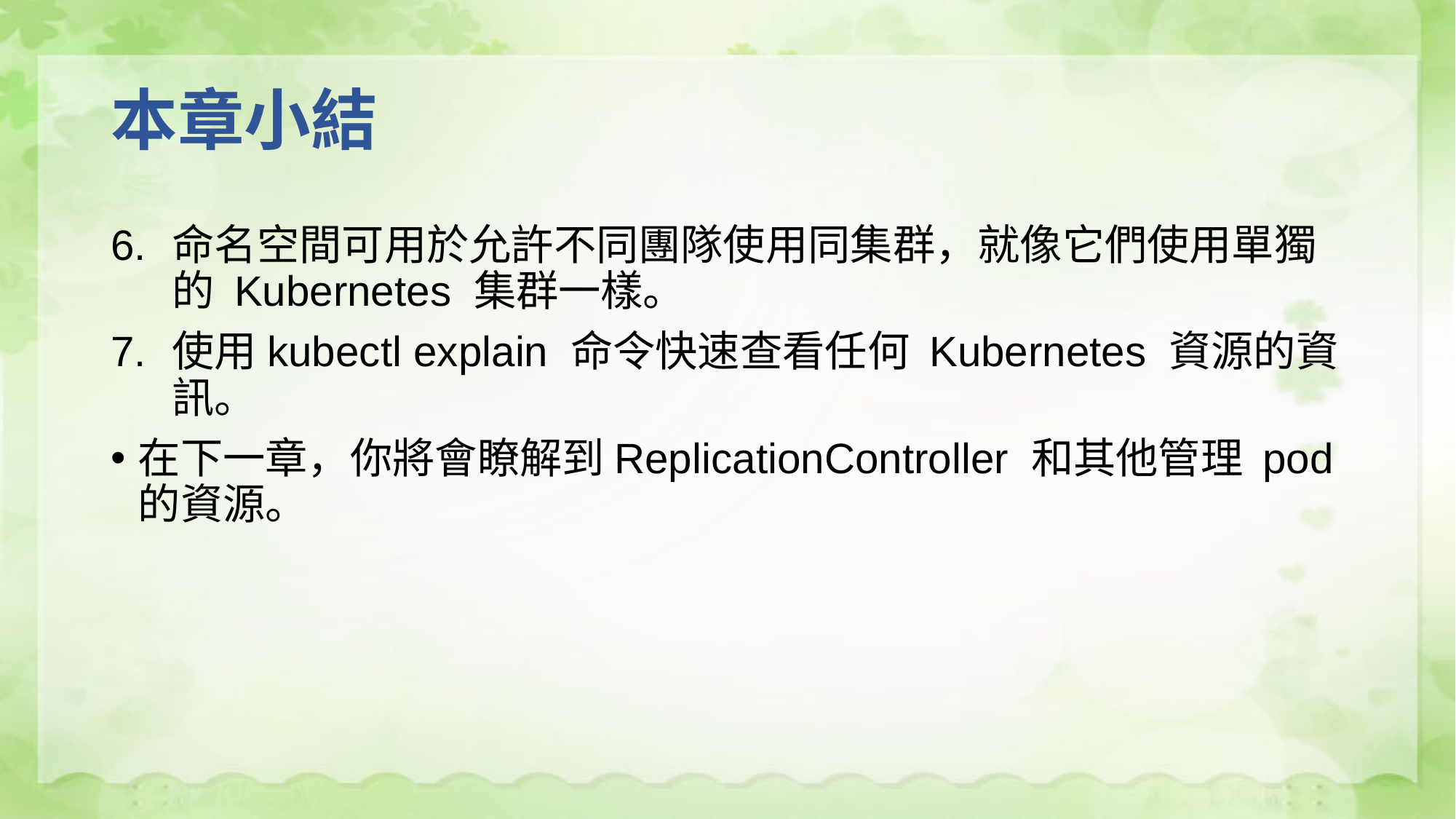

# 本章小結
命名空間可用於允許不同團隊使用同集群，就像它們使用單獨的 Kubernetes 集群一樣。
使用kubectl explain 命令快速查看任何 Kubernetes 資源的資訊。
在下一章，你將會瞭解到ReplicationController 和其他管理 pod 的資源。